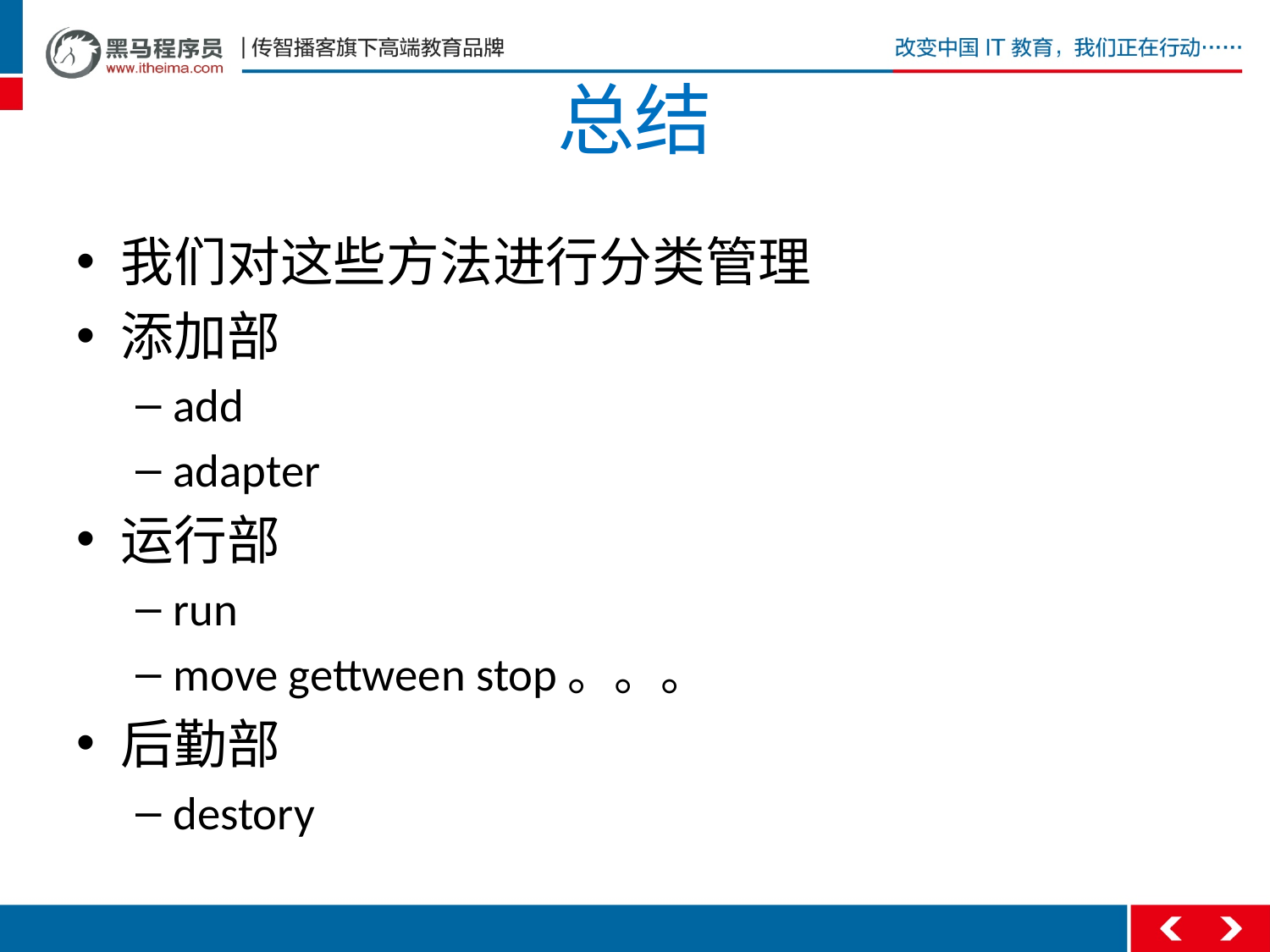

# 总结
我们对这些方法进行分类管理
添加部
add
adapter
运行部
run
move gettween stop。。。
后勤部
destory